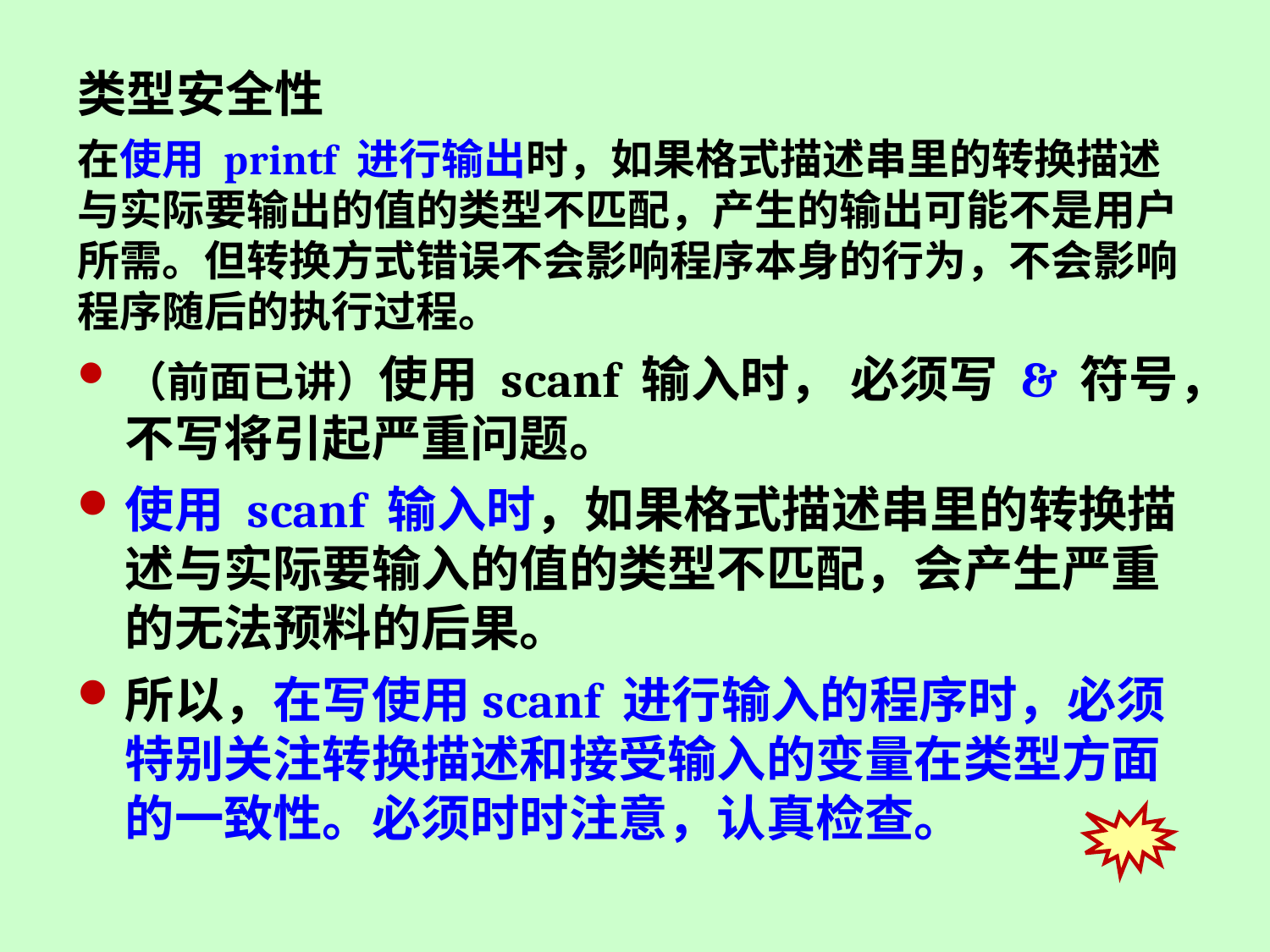

类型安全性
在使用 printf 进行输出时，如果格式描述串里的转换描述与实际要输出的值的类型不匹配，产生的输出可能不是用户所需。但转换方式错误不会影响程序本身的行为，不会影响程序随后的执行过程。
（前面已讲）使用 scanf 输入时， 必须写 & 符号，不写将引起严重问题。
使用 scanf 输入时，如果格式描述串里的转换描述与实际要输入的值的类型不匹配，会产生严重的无法预料的后果。
所以，在写使用scanf 进行输入的程序时，必须特别关注转换描述和接受输入的变量在类型方面的一致性。必须时时注意，认真检查。

47